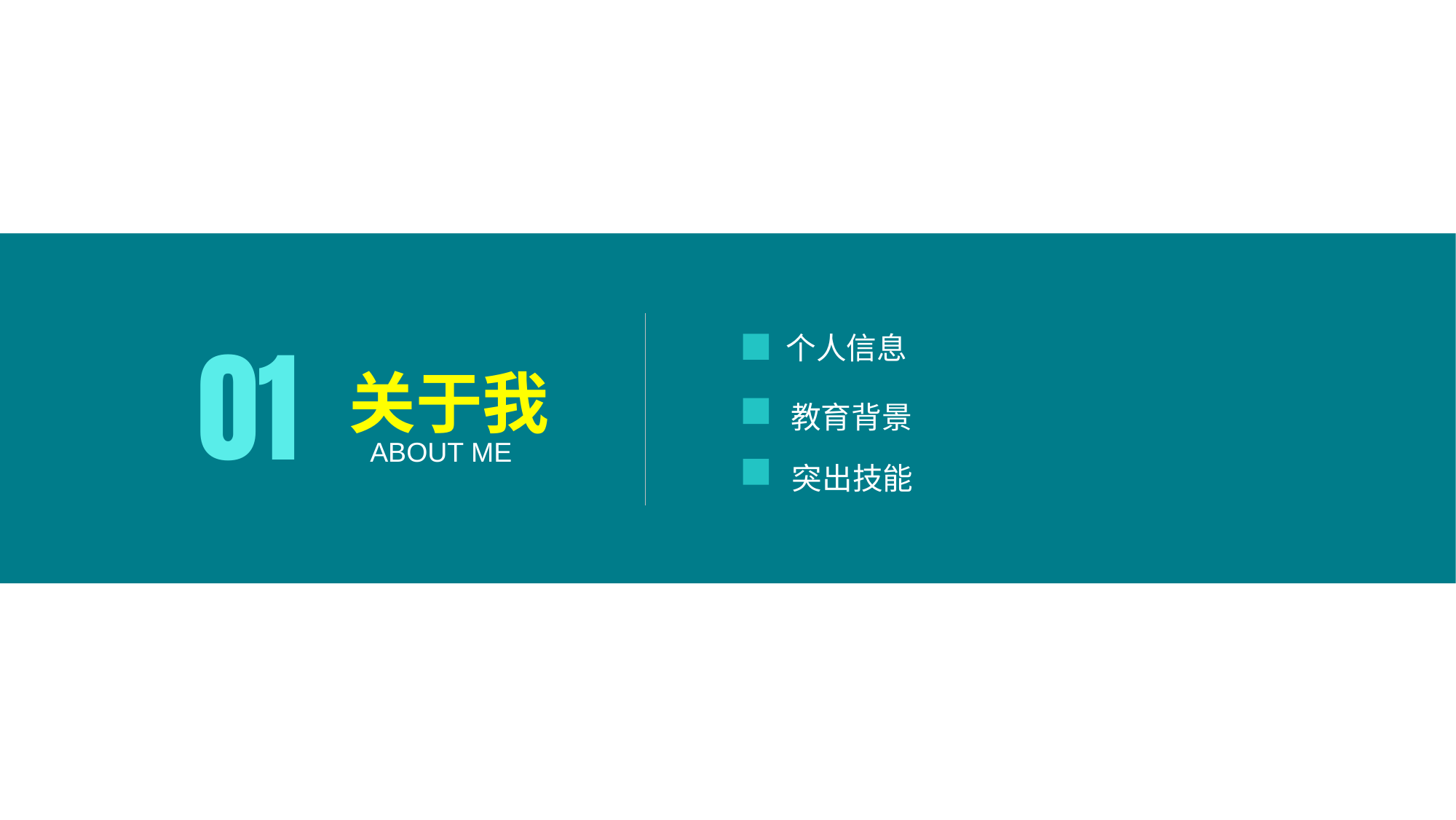

个人信息
关于我
01

教育背景

ABOUT ME
突出技能